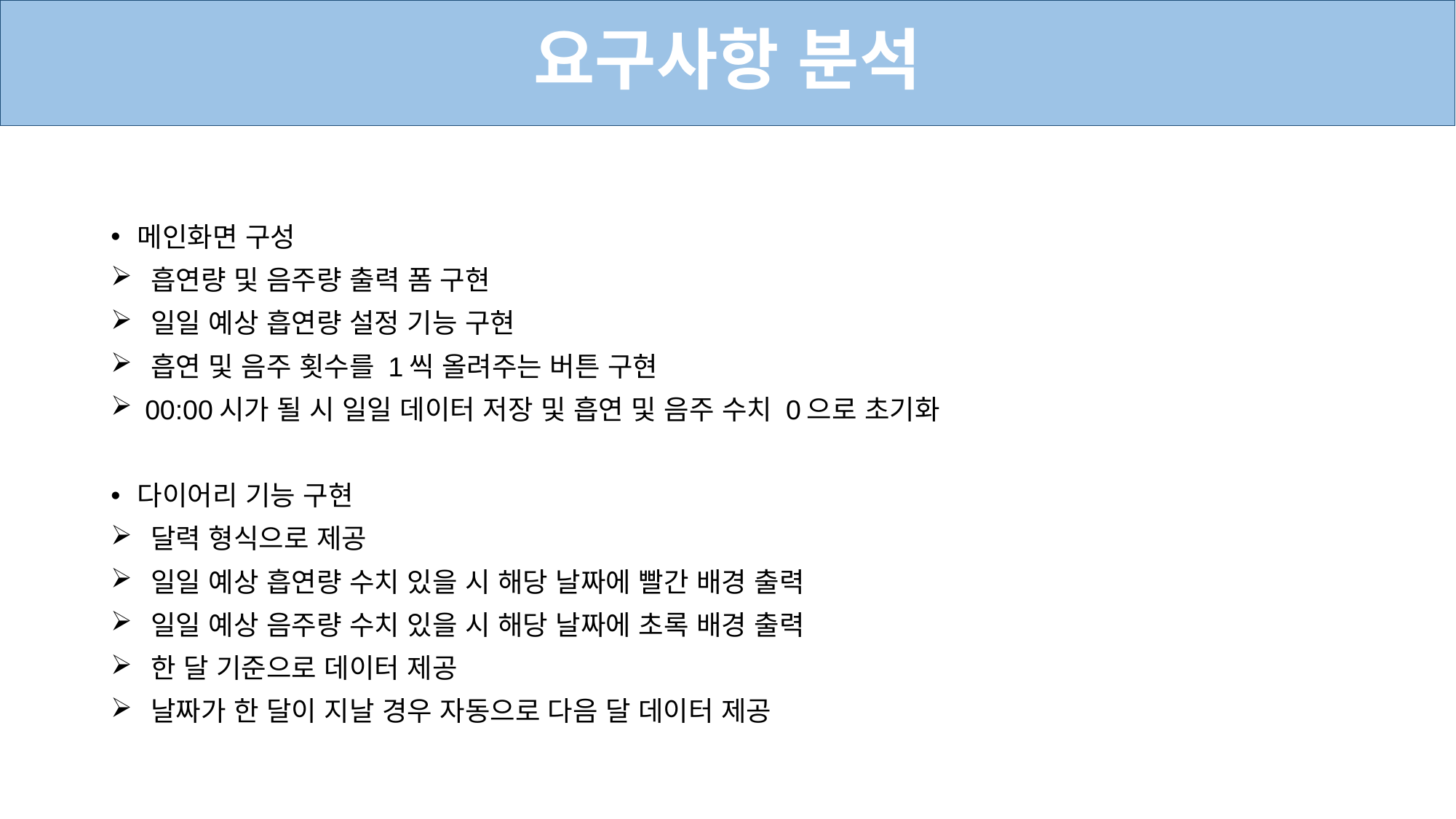

요구사항 분석
메인화면 구성
 흡연량 및 음주량 출력 폼 구현
 일일 예상 흡연량 설정 기능 구현
 흡연 및 음주 횟수를 1씩 올려주는 버튼 구현
 00:00시가 될 시 일일 데이터 저장 및 흡연 및 음주 수치 0으로 초기화

다이어리 기능 구현
 달력 형식으로 제공
 일일 예상 흡연량 수치 있을 시 해당 날짜에 빨간 배경 출력
 일일 예상 음주량 수치 있을 시 해당 날짜에 초록 배경 출력
 한 달 기준으로 데이터 제공
 날짜가 한 달이 지날 경우 자동으로 다음 달 데이터 제공